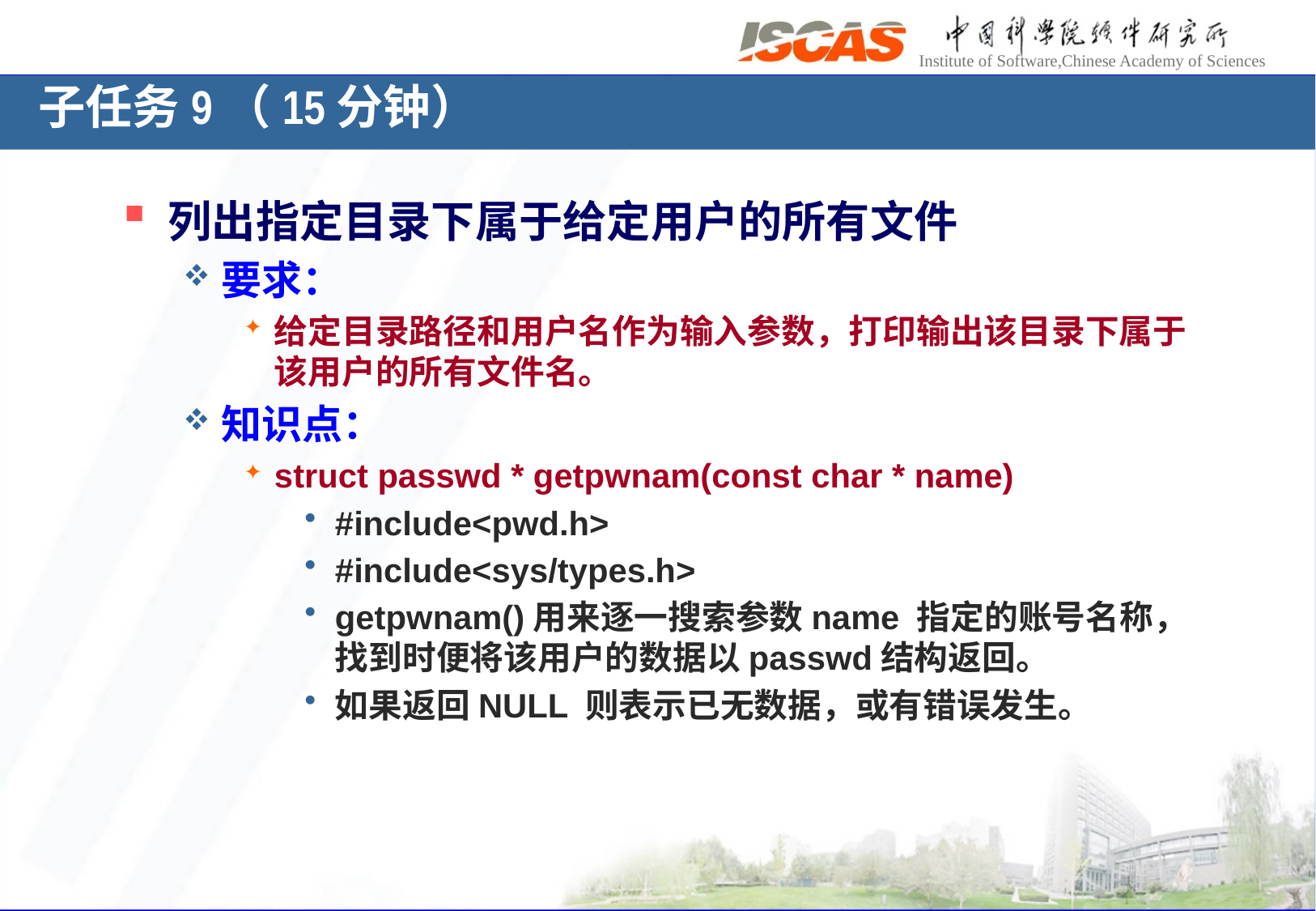

子任务9（15分钟）
列出指定目录下属于给定用户的所有文件
要求：
给定目录路径和用户名作为输入参数，打印输出该目录下属于该用户的所有文件名。
知识点：
struct passwd * getpwnam(const char * name)
#include<pwd.h>
#include<sys/types.h>
getpwnam()用来逐一搜索参数name 指定的账号名称，找到时便将该用户的数据以passwd结构返回。
如果返回NULL 则表示已无数据，或有错误发生。